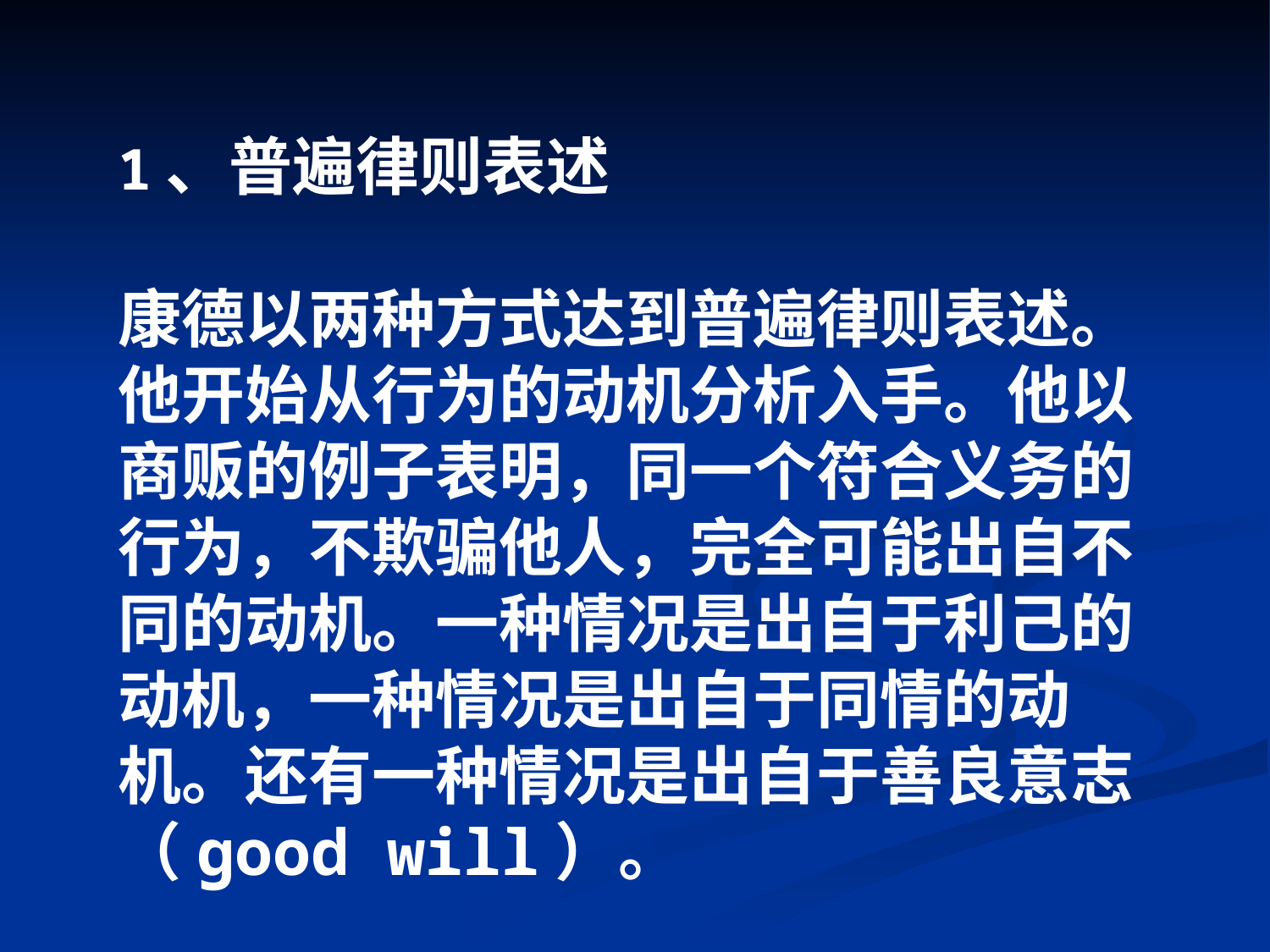

1、普遍律则表述

康德以两种方式达到普遍律则表述。他开始从行为的动机分析入手。他以商贩的例子表明，同一个符合义务的行为，不欺骗他人，完全可能出自不同的动机。一种情况是出自于利己的动机，一种情况是出自于同情的动机。还有一种情况是出自于善良意志（good will）。